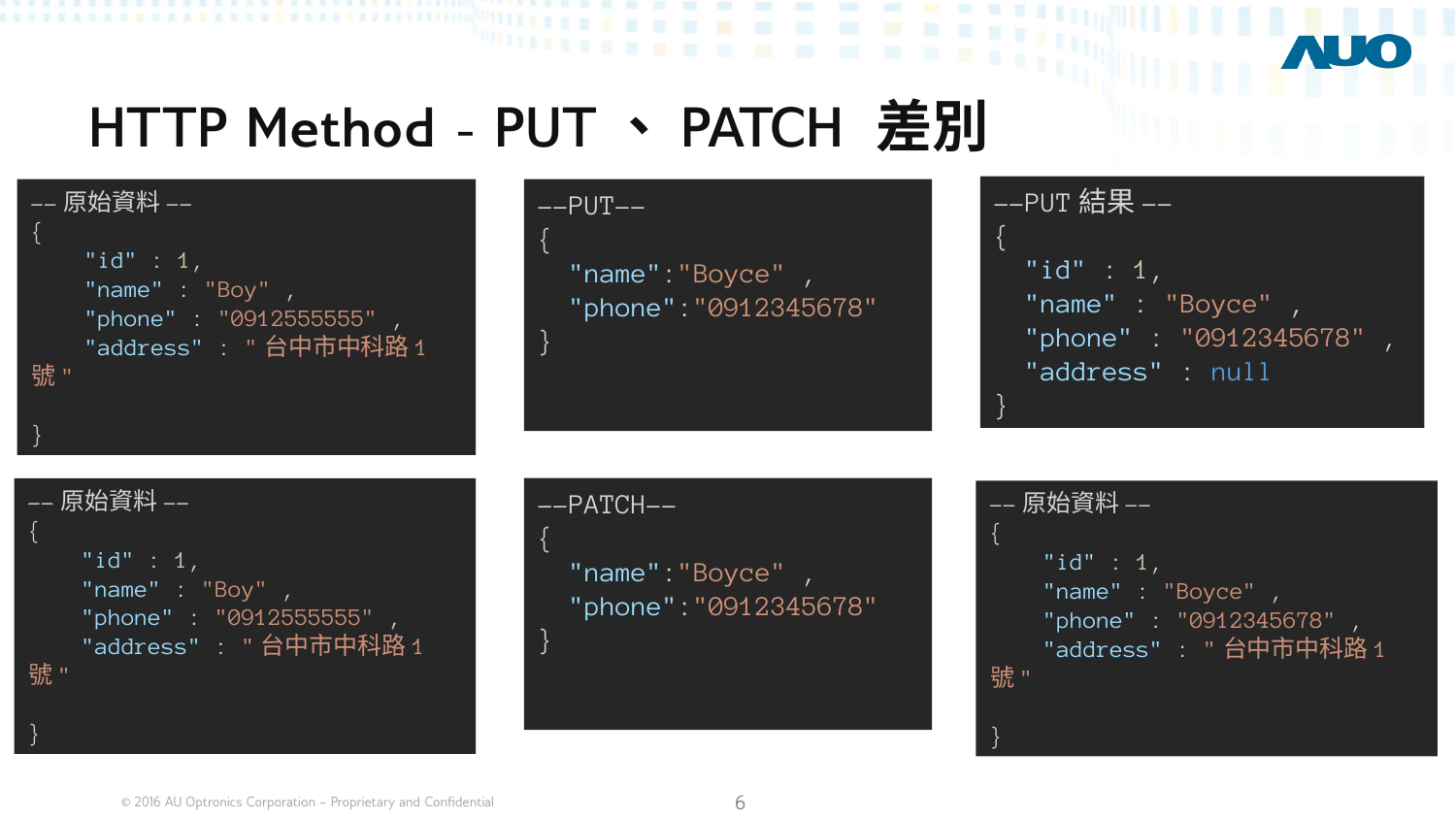

# HTTP Method - PUT、PATCH 差別
--PUT結果--
{
  "id" : 1,
  "name" : "Boyce" ,
  "phone" : "0912345678" ,
  "address" : null
}
--原始資料--
{
    "id" : 1,
    "name" : "Boy" ,
    "phone" : "0912555555" ,
    "address" : "台中市中科路1號"

}
--PUT--
{
  "name":"Boyce" ,
  "phone":"0912345678"
}

--原始資料--
{
    "id" : 1,
    "name" : "Boy" ,
    "phone" : "0912555555" ,
    "address" : "台中市中科路1號"

}
--PATCH--
{
  "name":"Boyce" ,
  "phone":"0912345678"
}

--原始資料--
{
    "id" : 1,
    "name" : "Boyce" ,
    "phone" : "0912345678" ,
    "address" : "台中市中科路1號"

}